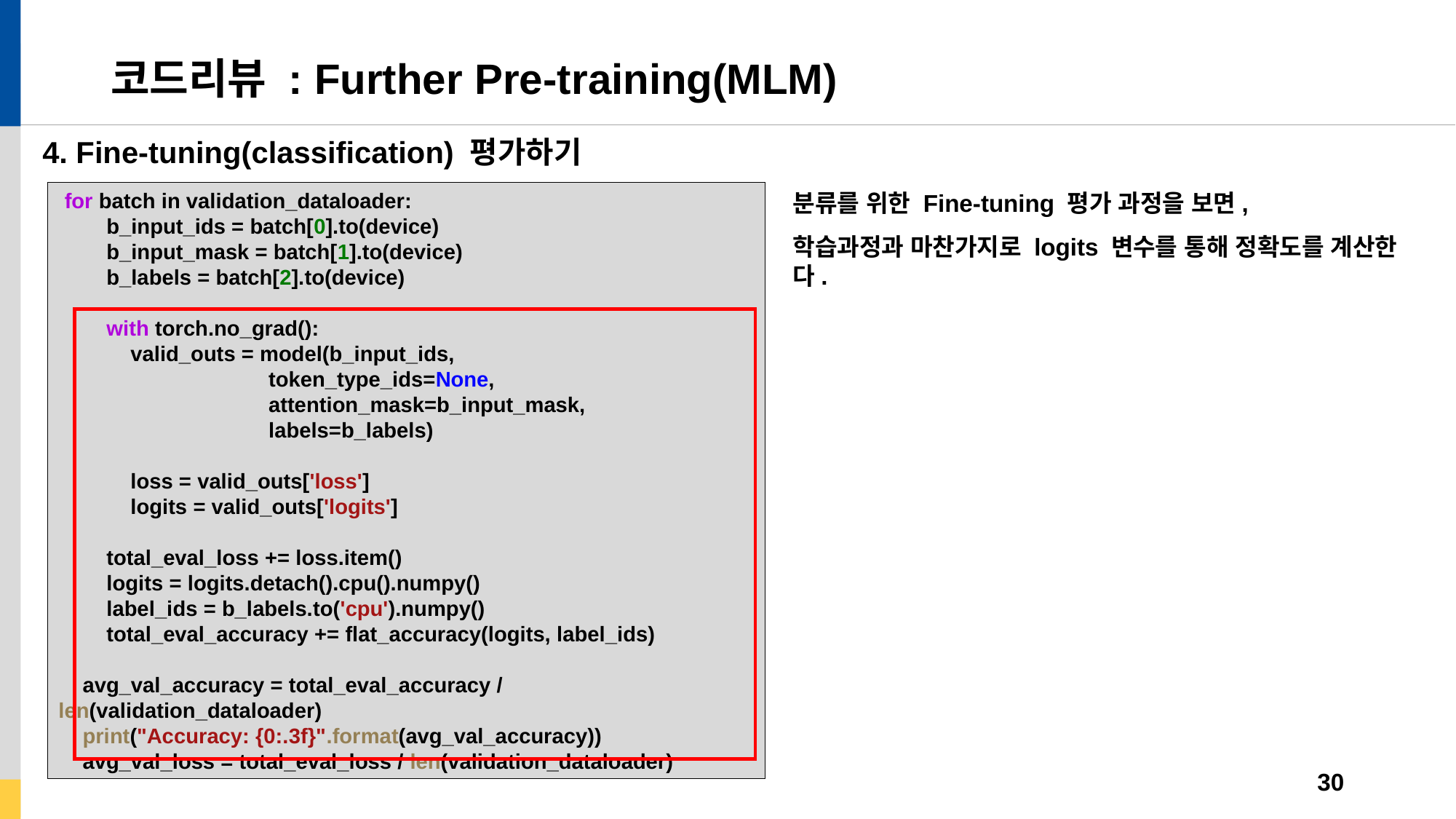

# 코드리뷰 : Further Pre-training(MLM)
4. Fine-tuning(classification) 평가하기
 for batch in validation_dataloader:
        b_input_ids = batch[0].to(device)
        b_input_mask = batch[1].to(device)
        b_labels = batch[2].to(device)

        with torch.no_grad():
            valid_outs = model(b_input_ids,
                                   token_type_ids=None,
                                   attention_mask=b_input_mask,
                                   labels=b_labels)

            loss = valid_outs['loss']
            logits = valid_outs['logits']

        total_eval_loss += loss.item()
        logits = logits.detach().cpu().numpy()
        label_ids = b_labels.to('cpu').numpy()
        total_eval_accuracy += flat_accuracy(logits, label_ids)

    avg_val_accuracy = total_eval_accuracy / len(validation_dataloader)
    print("Accuracy: {0:.3f}".format(avg_val_accuracy))
    avg_val_loss = total_eval_loss / len(validation_dataloader)
분류를 위한 Fine-tuning 평가 과정을 보면,
학습과정과 마찬가지로 logits 변수를 통해 정확도를 계산한다.

30